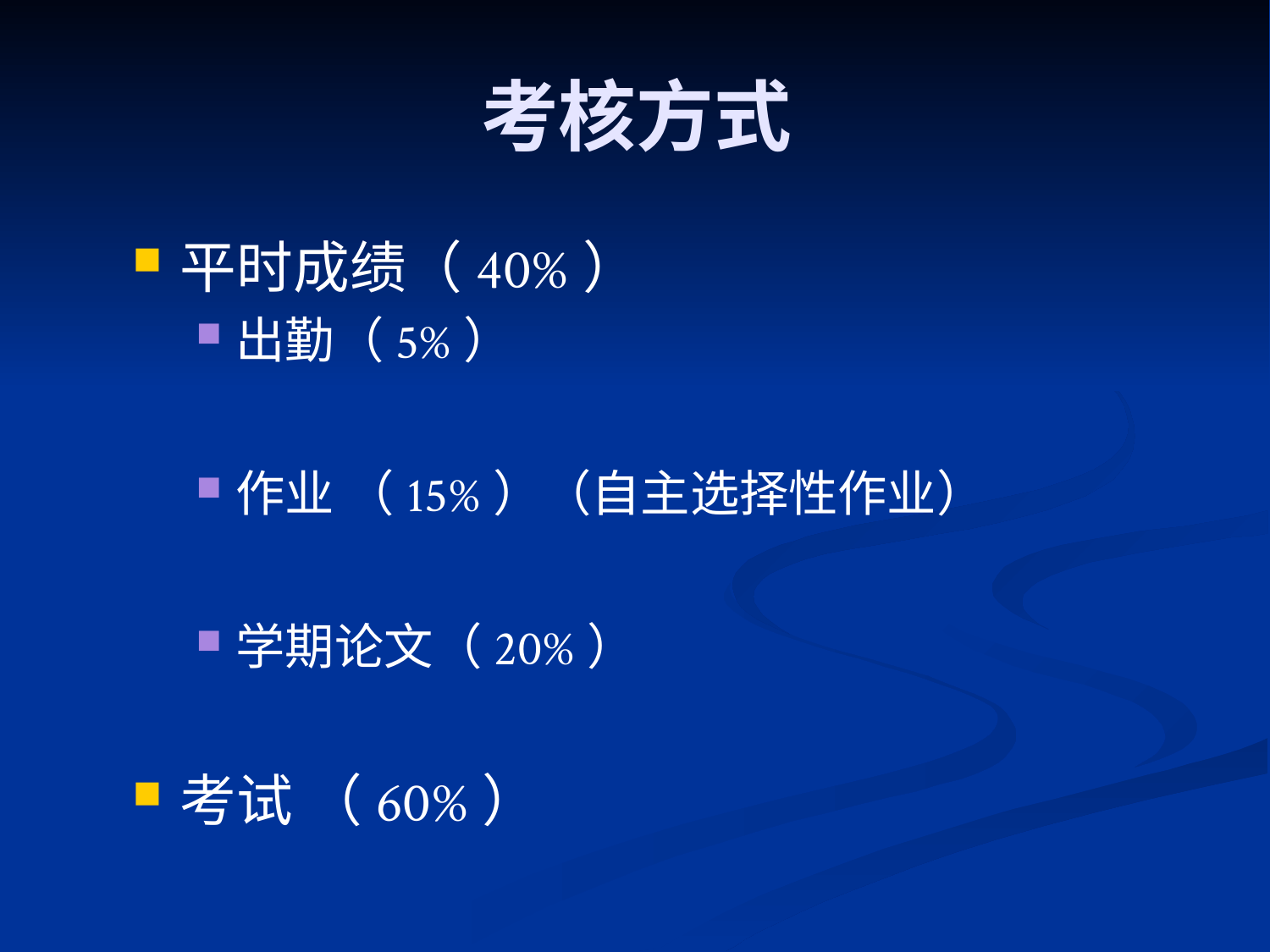

# 考核方式

平时成绩（40%）
出勤（5%）

作业 （15%）（自主选择性作业）

学期论文（20%）

考试 （60%）